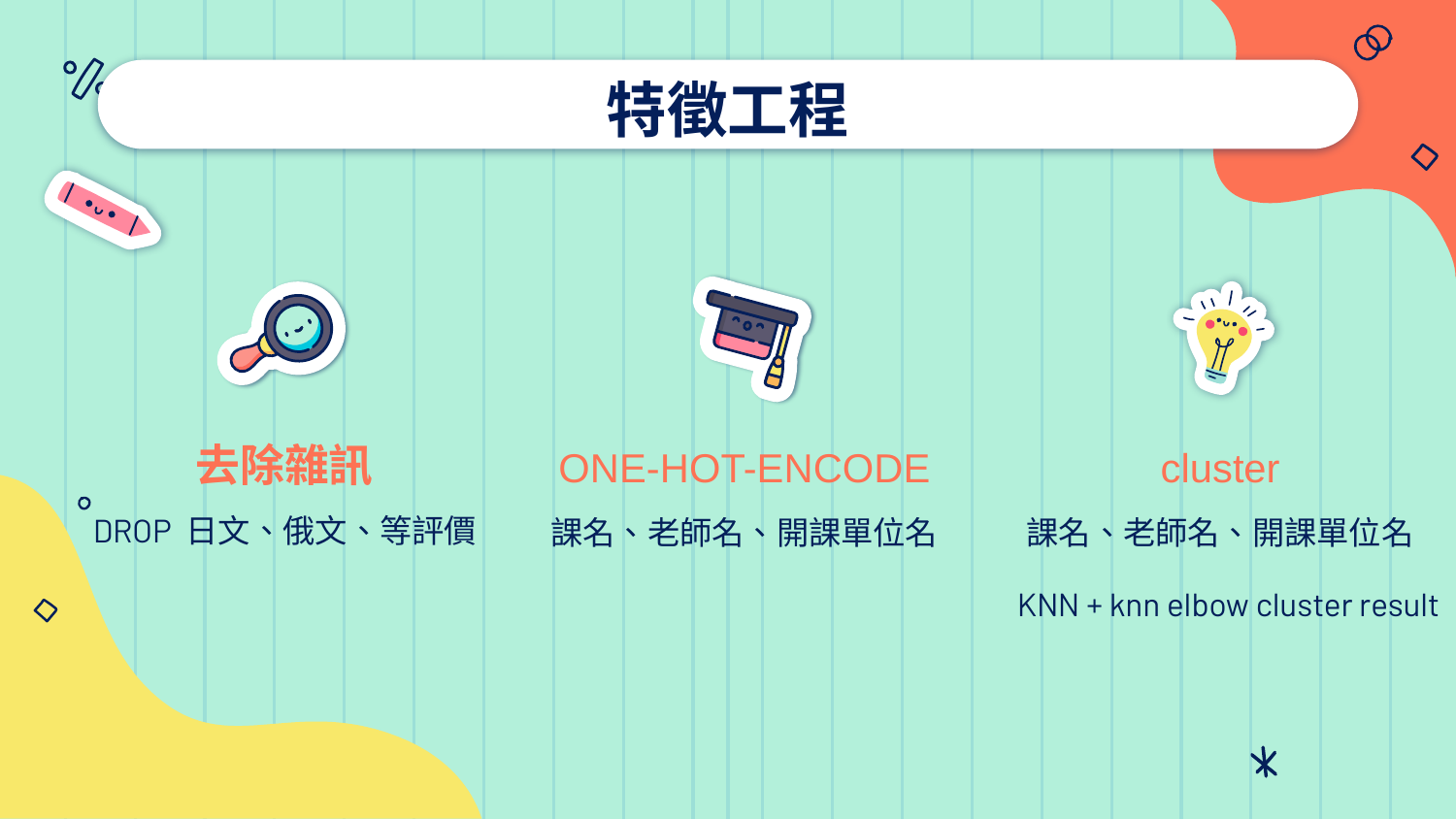

# 特徵工程

去除雜訊
ONE-HOT-ENCODE
cluster
DROP 日文、俄文、等評價
課名、老師名、開課單位名
課名、老師名、開課單位名
     KNN + knn elbow cluster result